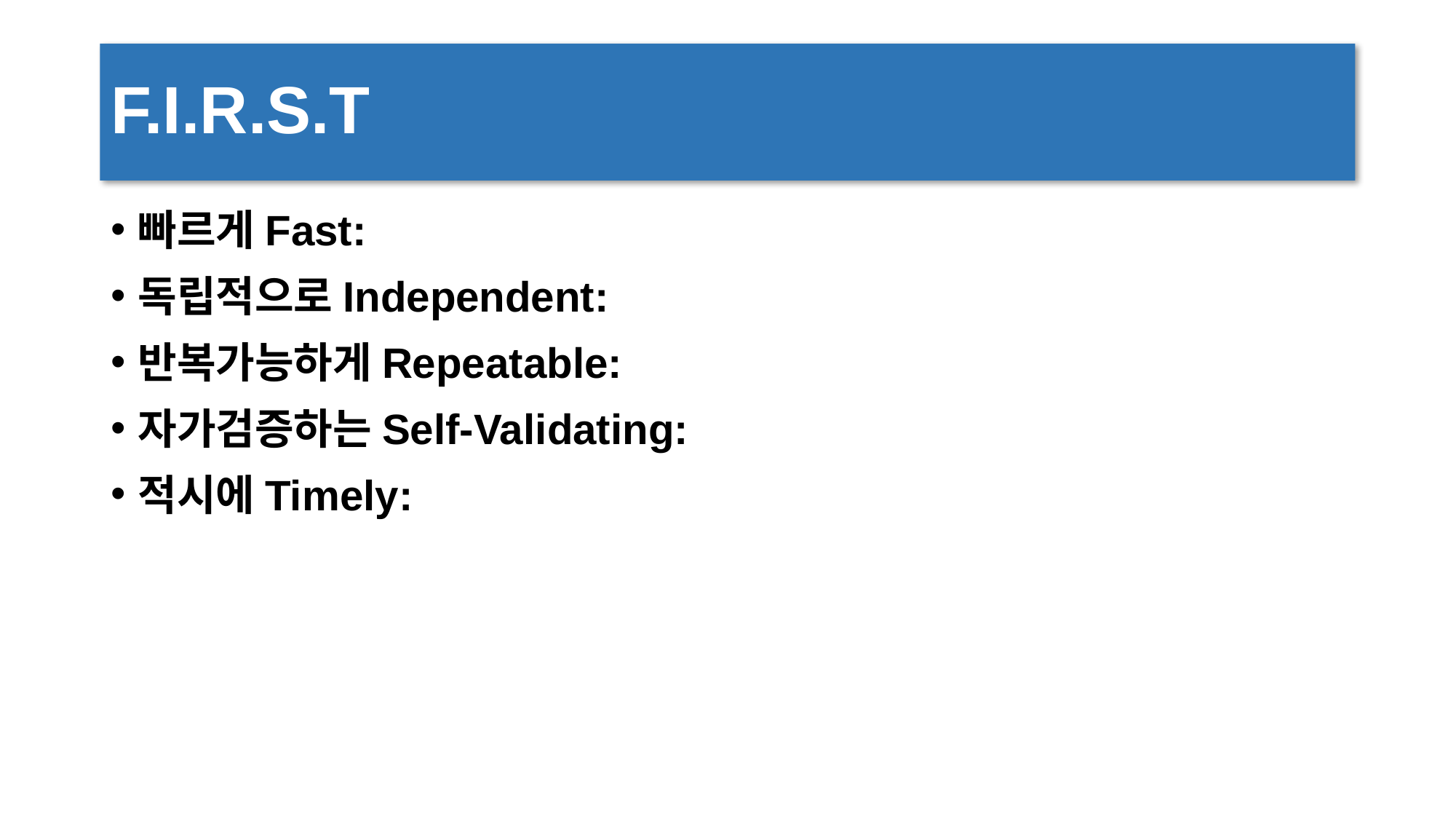

# F.I.R.S.T
빠르게Fast:
독립적으로Independent:
반복가능하게Repeatable:
자가검증하는Self-Validating:
적시에Timely: